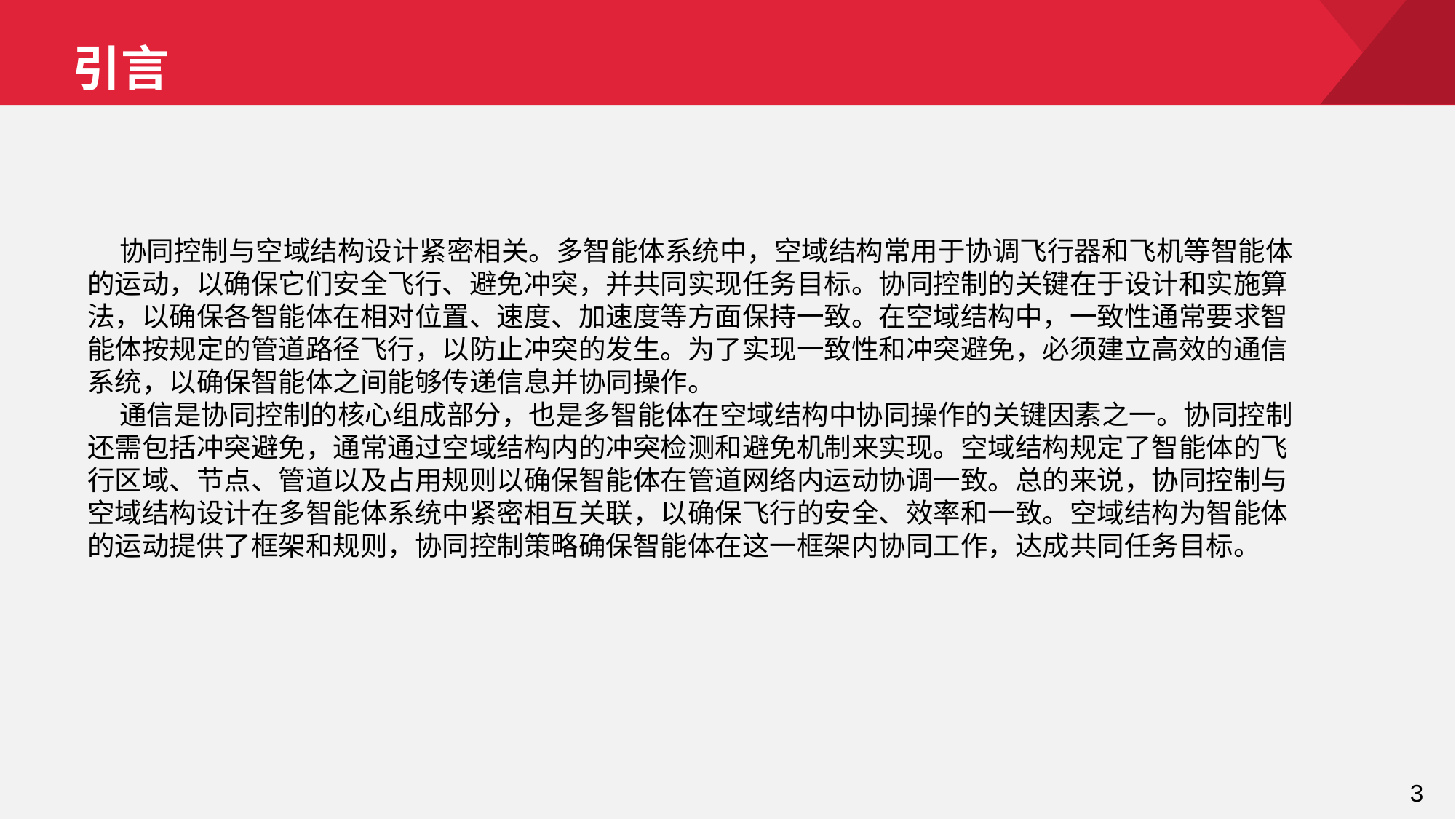

引言
协同控制与空域结构设计紧密相关。多智能体系统中，空域结构常用于协调飞行器和飞机等智能体的运动，以确保它们安全飞行、避免冲突，并共同实现任务目标。协同控制的关键在于设计和实施算法，以确保各智能体在相对位置、速度、加速度等方面保持一致。在空域结构中，一致性通常要求智能体按规定的管道路径飞行，以防止冲突的发生。为了实现一致性和冲突避免，必须建立高效的通信系统，以确保智能体之间能够传递信息并协同操作。
通信是协同控制的核心组成部分，也是多智能体在空域结构中协同操作的关键因素之一。协同控制还需包括冲突避免，通常通过空域结构内的冲突检测和避免机制来实现。空域结构规定了智能体的飞行区域、节点、管道以及占用规则以确保智能体在管道网络内运动协调一致。总的来说，协同控制与空域结构设计在多智能体系统中紧密相互关联，以确保飞行的安全、效率和一致。空域结构为智能体的运动提供了框架和规则，协同控制策略确保智能体在这一框架内协同工作，达成共同任务目标。
3